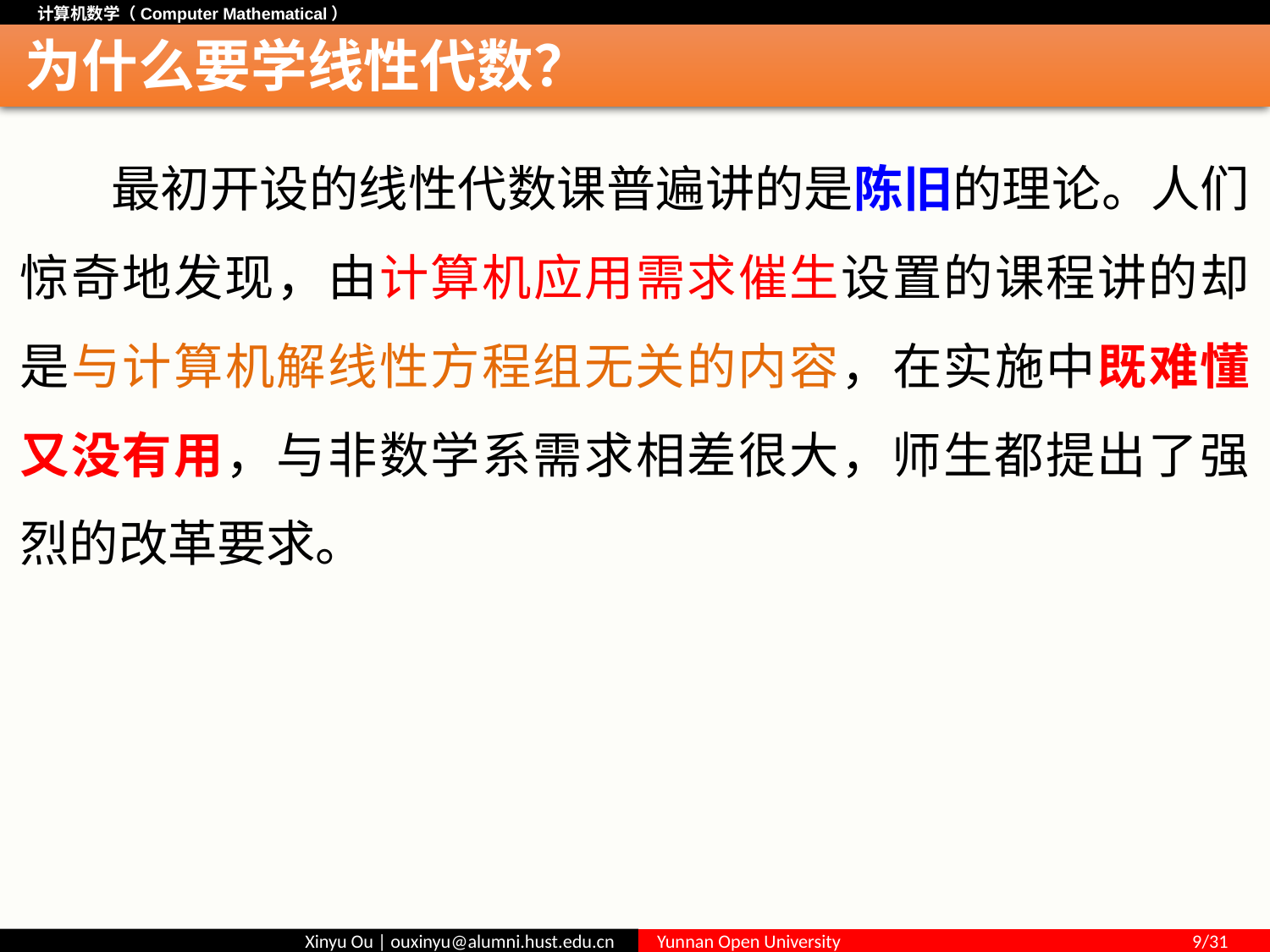

# 为什么要学线性代数？
       最初开设的线性代数课普遍讲的是陈旧的理论。人们惊奇地发现，由计算机应用需求催生设置的课程讲的却是与计算机解线性方程组无关的内容，在实施中既难懂又没有用，与非数学系需求相差很大，师生都提出了强烈的改革要求。